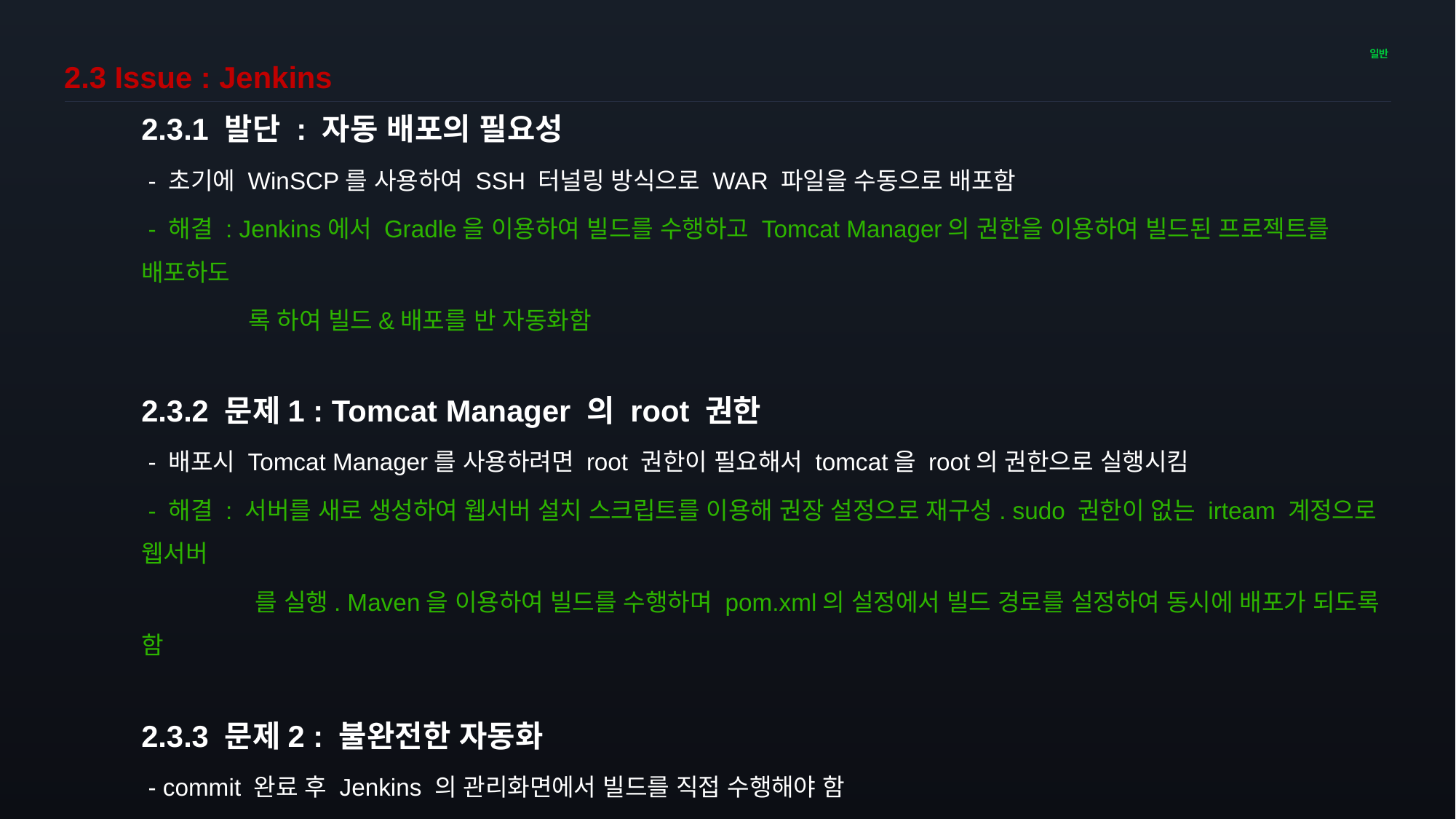

# 2.3 Issue : Jenkins
2.3.1 발단 : 자동 배포의 필요성
 - 초기에 WinSCP를 사용하여 SSH 터널링 방식으로 WAR 파일을 수동으로 배포함
 - 해결 : Jenkins에서 Gradle을 이용하여 빌드를 수행하고 Tomcat Manager의 권한을 이용하여 빌드된 프로젝트를 배포하도
               록 하여 빌드&배포를 반 자동화함

2.3.2 문제1 : Tomcat Manager 의 root 권한
 - 배포시 Tomcat Manager를 사용하려면 root 권한이 필요해서 tomcat을 root의 권한으로 실행시킴
 - 해결 : 서버를 새로 생성하여 웹서버 설치 스크립트를 이용해 권장 설정으로 재구성. sudo 권한이 없는 irteam 계정으로 웹서버
                를 실행. Maven을 이용하여 빌드를 수행하며 pom.xml의 설정에서 빌드 경로를 설정하여 동시에 배포가 되도록 함

2.3.3 문제2 : 불완전한 자동화
 - commit 완료 후 Jenkins 의 관리화면에서 빌드를 직접 수행해야 함
 - 해결 : Github과 Jenkins를 연동하여 Github의 Repository로 commit 완료 이벤트가 발생하면 jenkins의 web-hook 주소
               로 파라미터를 포함한 요청을 전송하여 자동으로 빌드 및 배포가 이루어지게 함